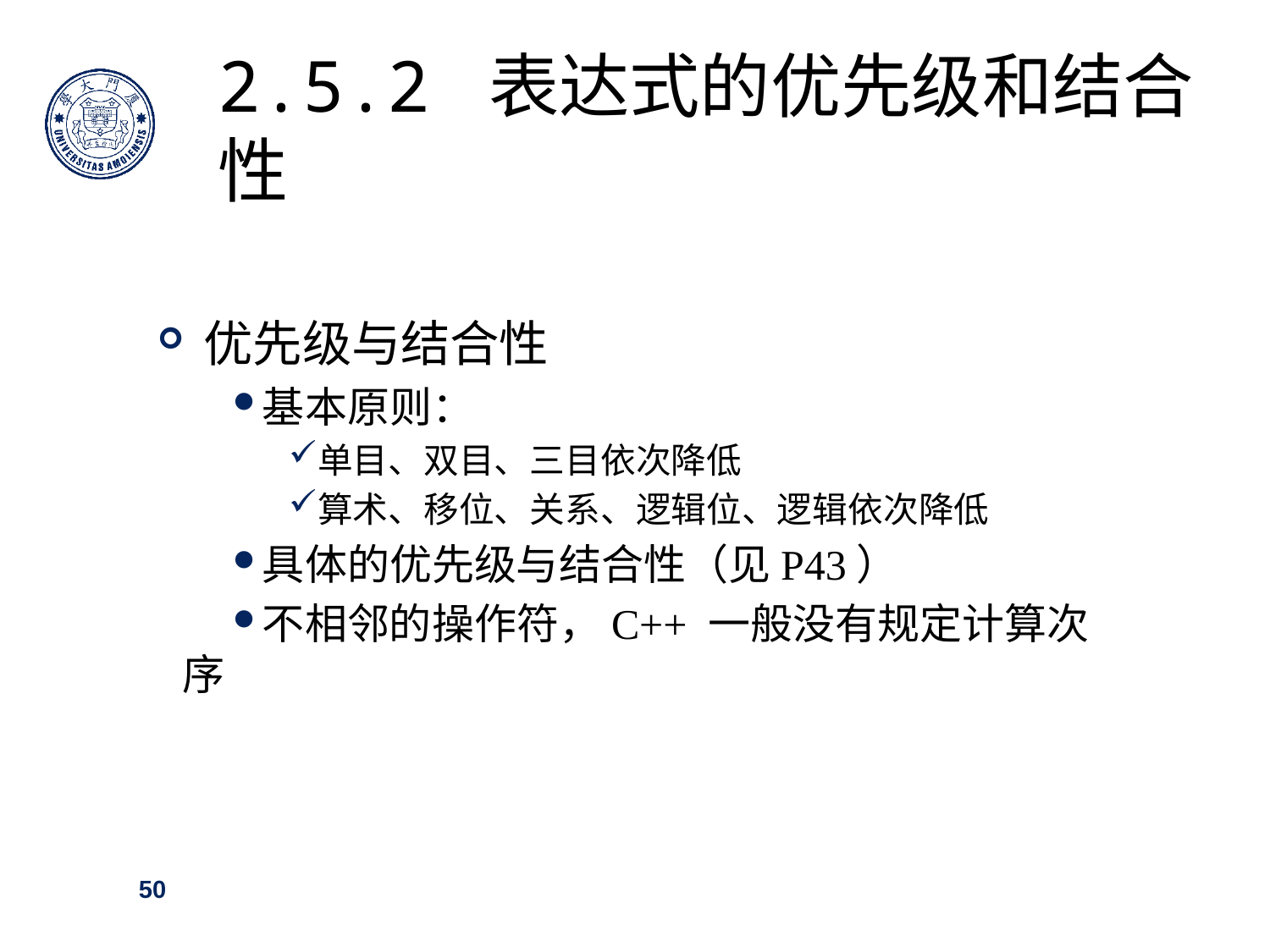

2.5.2 表达式的优先级和结合性
 优先级与结合性
基本原则：
单目、双目、三目依次降低
算术、移位、关系、逻辑位、逻辑依次降低
具体的优先级与结合性（见P43）
不相邻的操作符，C++ 一般没有规定计算次序
50